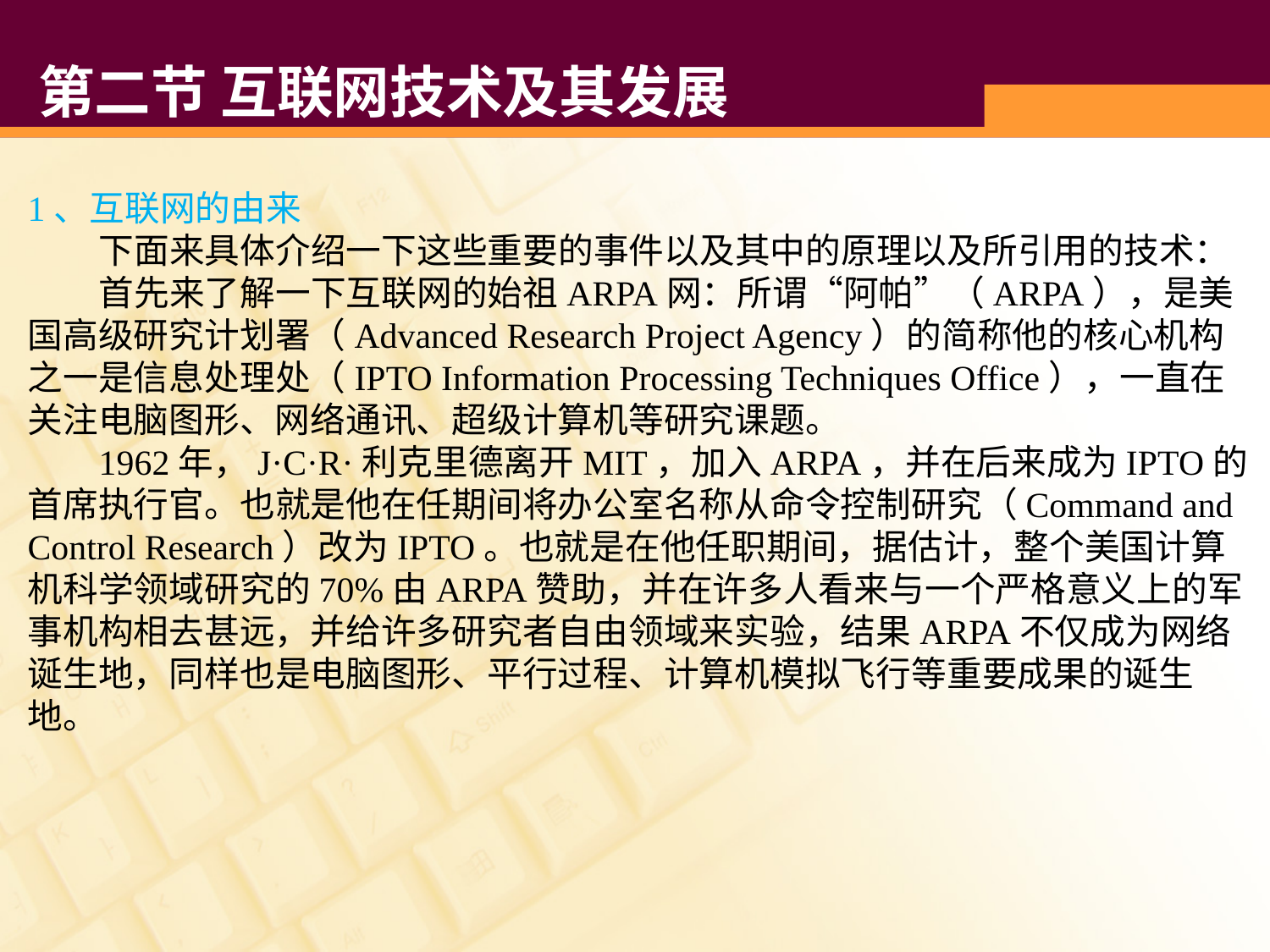

# 第二节 互联网技术及其发展
1、互联网的由来
        下面来具体介绍一下这些重要的事件以及其中的原理以及所引用的技术：
        首先来了解一下互联网的始祖ARPA网：所谓“阿帕”（ARPA），是美国高级研究计划署（Advanced Research Project Agency）的简称他的核心机构之一是信息处理处（IPTO Information Processing Techniques Office），一直在关注电脑图形、网络通讯、超级计算机等研究课题。
        1962年，J·C·R·利克里德离开MIT，加入ARPA，并在后来成为IPTO的首席执行官。也就是他在任期间将办公室名称从命令控制研究（Command and Control Research）改为IPTO。也就是在他任职期间，据估计，整个美国计算机科学领域研究的70%由ARPA赞助，并在许多人看来与一个严格意义上的军事机构相去甚远，并给许多研究者自由领域来实验，结果ARPA不仅成为网络诞生地，同样也是电脑图形、平行过程、计算机模拟飞行等重要成果的诞生地。